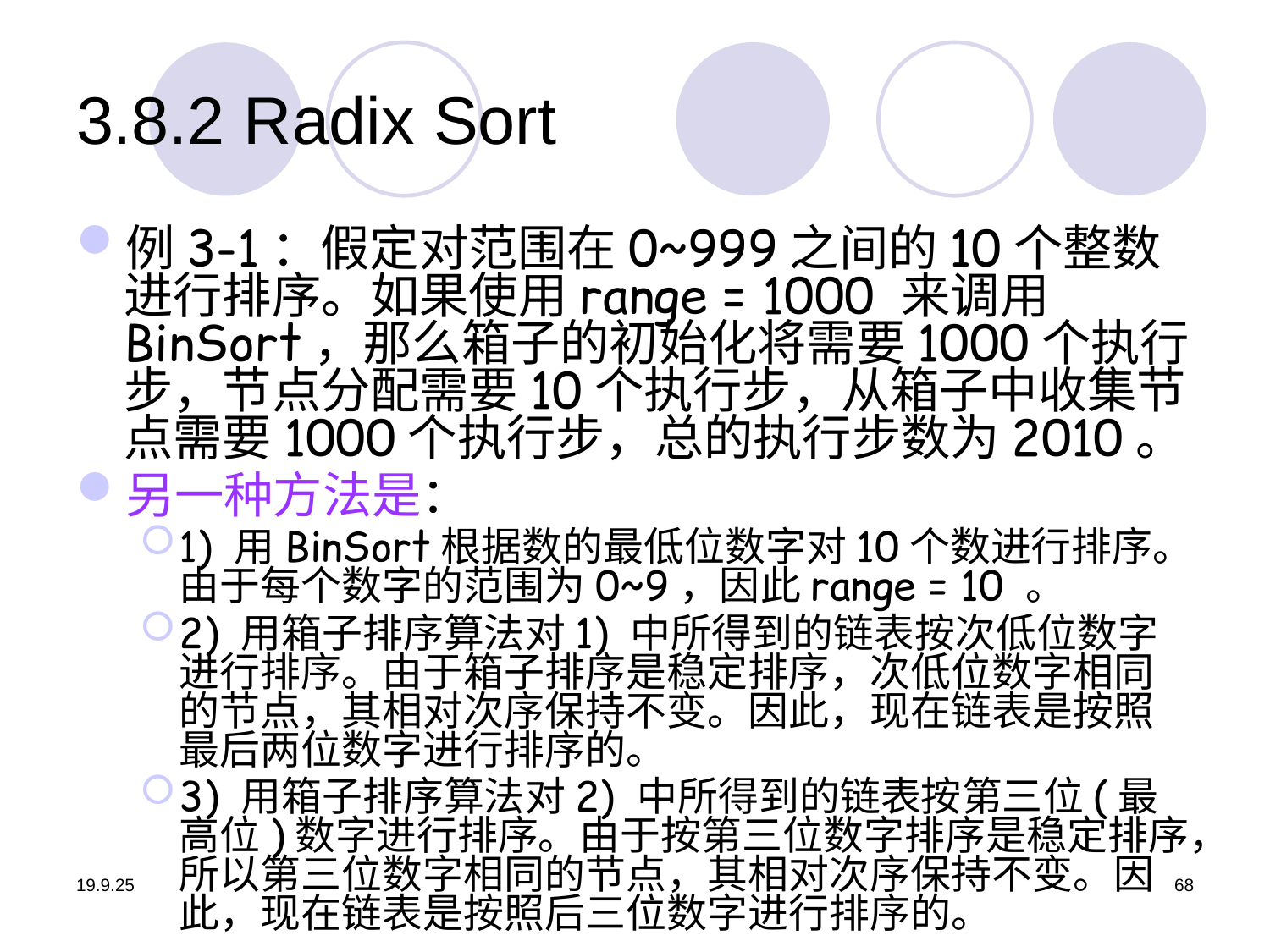

# 3.8.2 Radix Sort
例3-1：假定对范围在0~999之间的10个整数进行排序。如果使用range = 1000 来调用BinSort，那么箱子的初始化将需要1000个执行步，节点分配需要10个执行步，从箱子中收集节点需要1000个执行步，总的执行步数为2010。
另一种方法是：
1) 用BinSort根据数的最低位数字对10个数进行排序。由于每个数字的范围为0~9，因此range = 10 。
2) 用箱子排序算法对1) 中所得到的链表按次低位数字进行排序。由于箱子排序是稳定排序，次低位数字相同的节点，其相对次序保持不变。因此，现在链表是按照最后两位数字进行排序的。
3) 用箱子排序算法对2) 中所得到的链表按第三位(最高位)数字进行排序。由于按第三位数字排序是稳定排序，所以第三位数字相同的节点，其相对次序保持不变。因此，现在链表是按照后三位数字进行排序的。
19.9.25
68